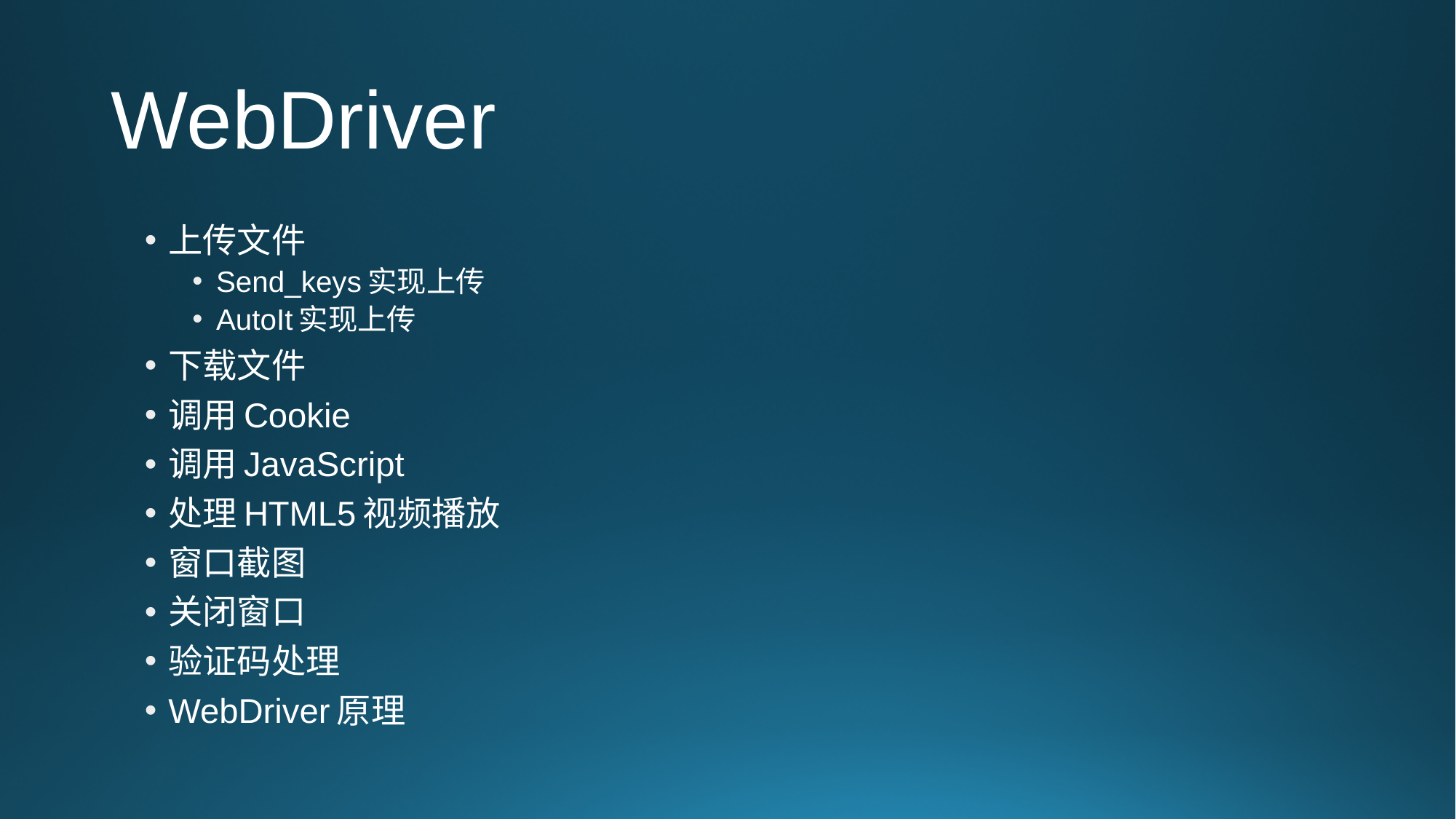

# WebDriver
上传文件
Send_keys实现上传
AutoIt实现上传
下载文件
调用Cookie
调用JavaScript
处理HTML5视频播放
窗口截图
关闭窗口
验证码处理
WebDriver原理